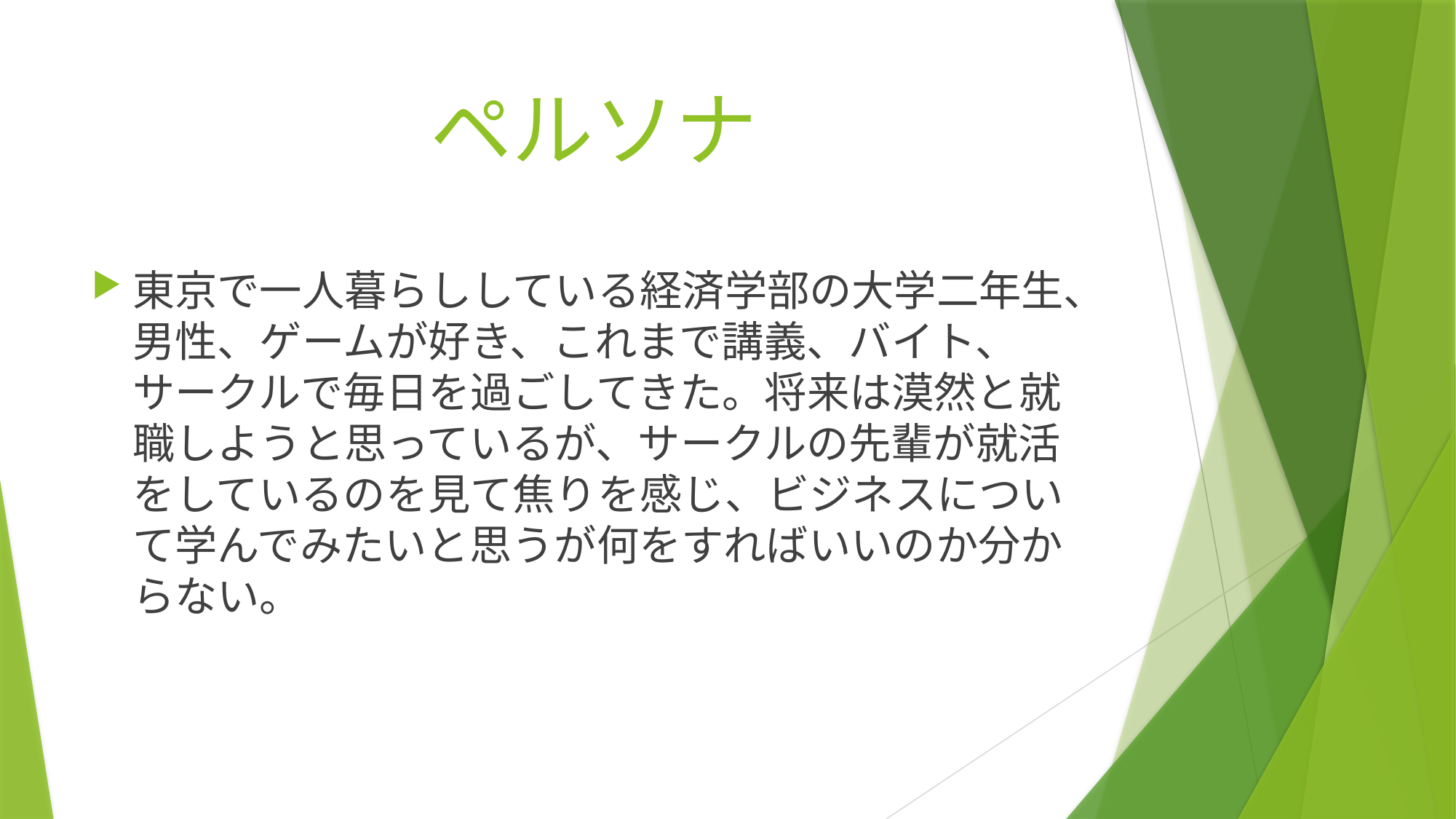

# ペルソナ
東京で一人暮らししている経済学部の大学二年生、男性、ゲームが好き、これまで講義、バイト、サークルで毎日を過ごしてきた。将来は漠然と就職しようと思っているが、サークルの先輩が就活をしているのを見て焦りを感じ、ビジネスについて学んでみたいと思うが何をすればいいのか分からない。